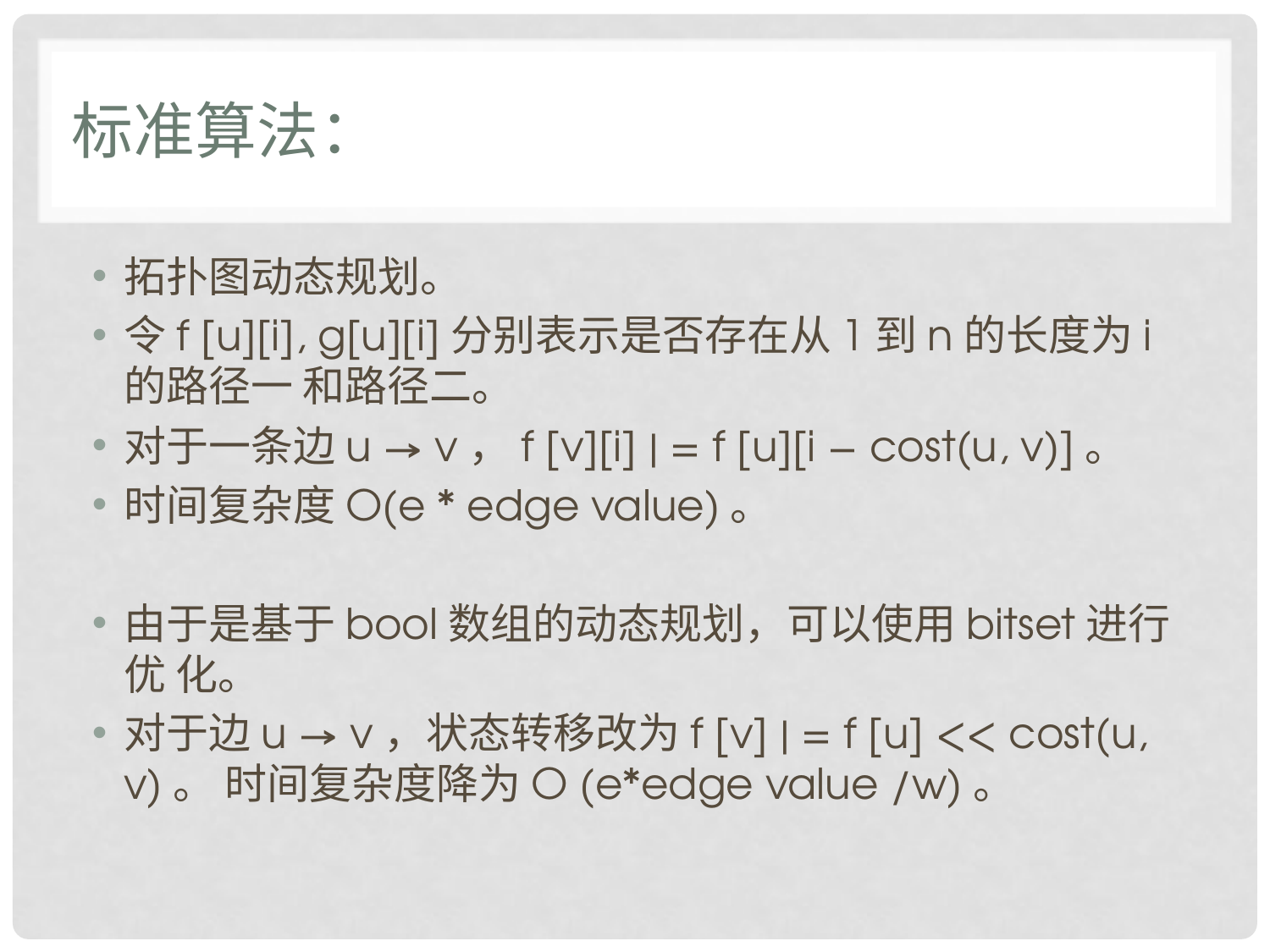

# 标准算法：
拓扑图动态规划。
令f [u][i], g[u][i]分别表示是否存在从1到n的长度为i的路径一 和路径二。
对于一条边u → v，f [v][i] | = f [u][i − cost(u, v)]。
时间复杂度O(e * edge value)。

由于是基于bool数组的动态规划，可以使用bitset进行优 化。
对于边u → v，状态转移改为f [v] | = f [u] << cost(u, v)。 时间复杂度降为O (e*edge value /w)。